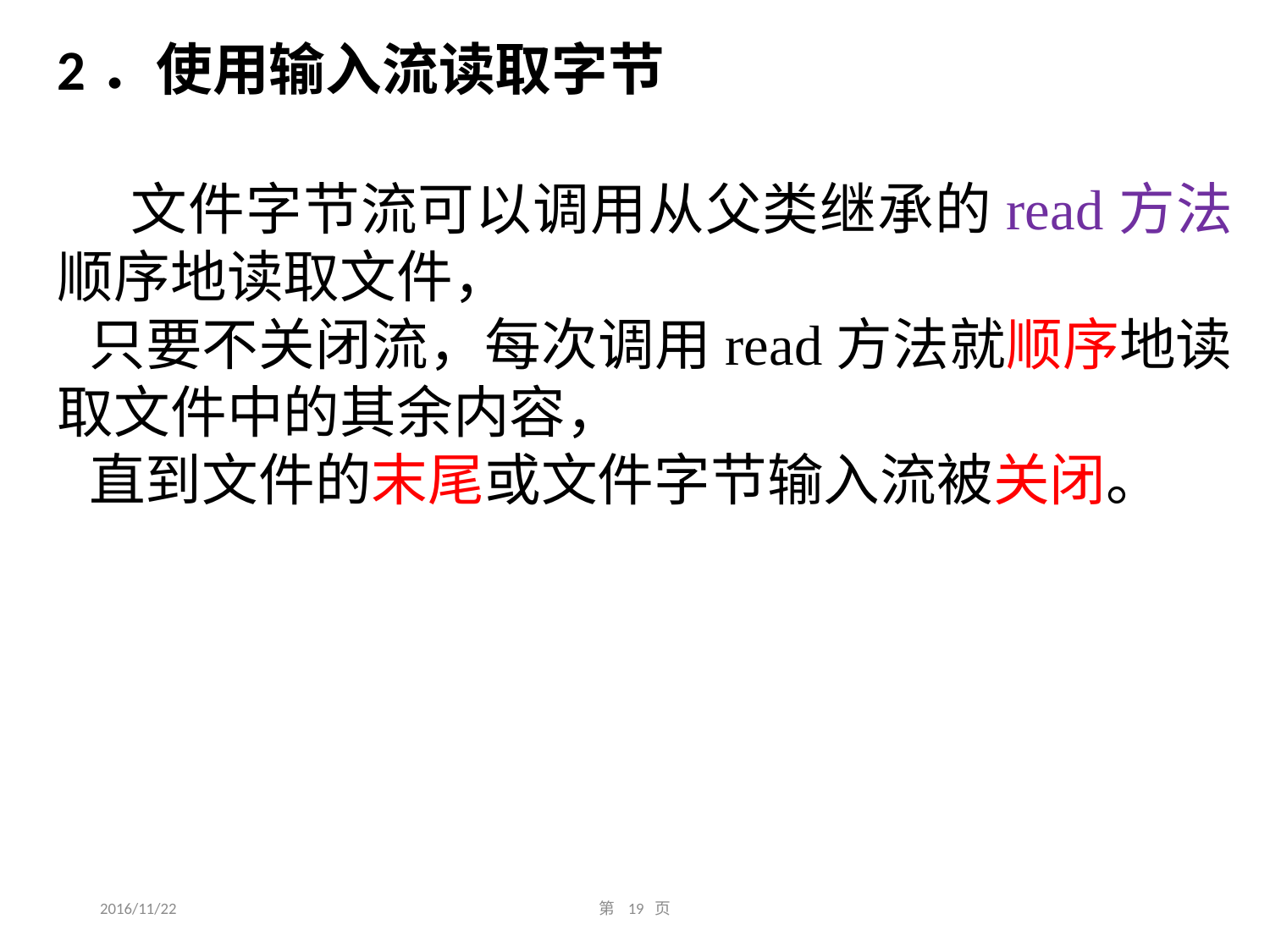

2．使用输入流读取字节
  文件字节流可以调用从父类继承的read方法顺序地读取文件，
只要不关闭流，每次调用read方法就顺序地读取文件中的其余内容，
直到文件的末尾或文件字节输入流被关闭。
2016/11/22
第  19  页